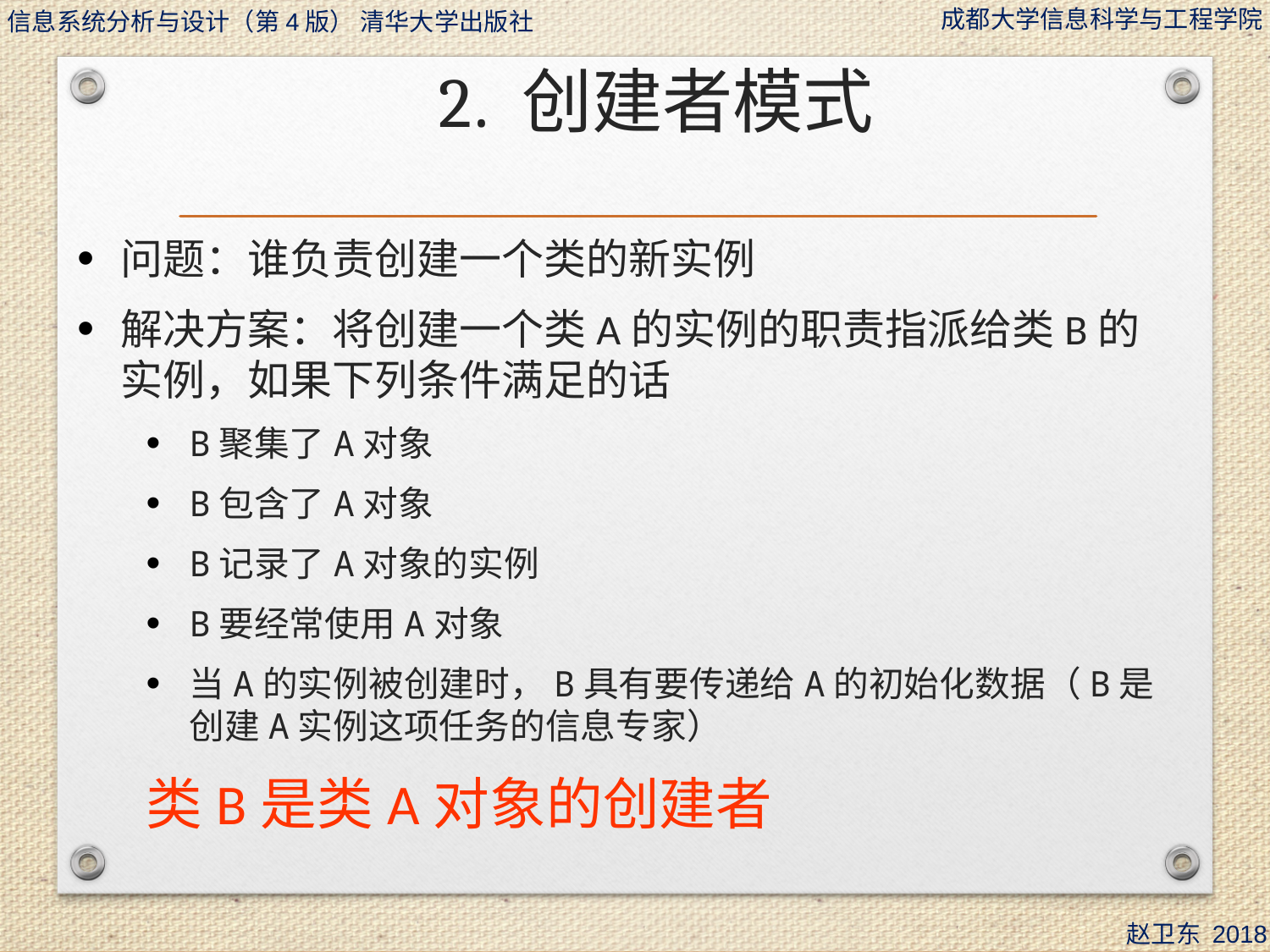

# 2. 创建者模式
问题：谁负责创建一个类的新实例
解决方案：将创建一个类A的实例的职责指派给类B的实例，如果下列条件满足的话
B聚集了A对象
B包含了A对象
B记录了A对象的实例
B要经常使用A对象
当A的实例被创建时，B具有要传递给A的初始化数据（B是创建A实例这项任务的信息专家）
类B是类A对象的创建者